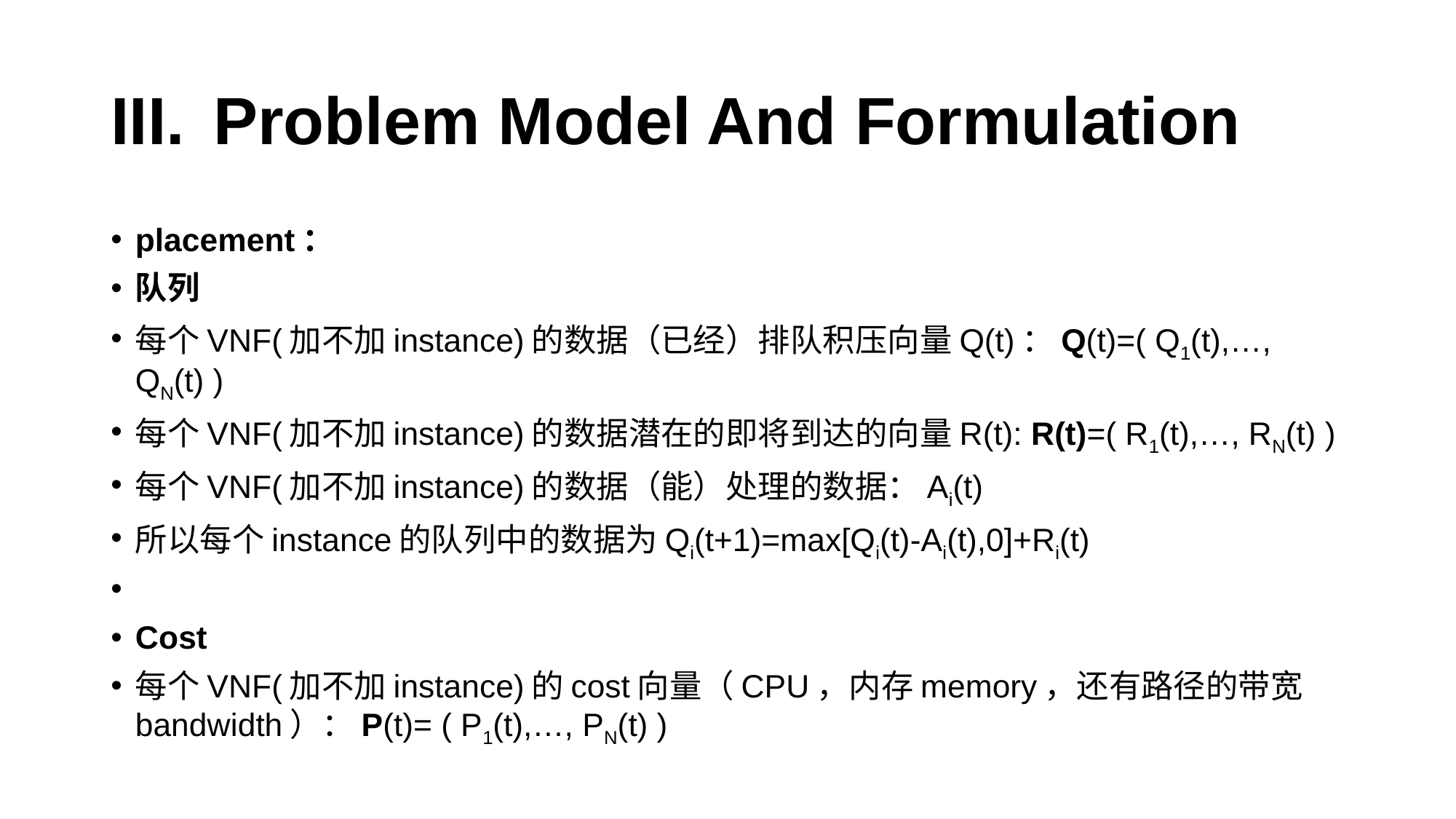

# Problem Model And Formulation
placement：
队列
每个VNF(加不加instance)的数据（已经）排队积压向量Q(t)：Q(t)=( Q1(t),…, QN(t) )
每个VNF(加不加instance)的数据潜在的即将到达的向量R(t): R(t)=( R1(t),…, RN(t) )
每个VNF(加不加instance)的数据（能）处理的数据：Ai(t)
所以每个instance的队列中的数据为Qi(t+1)=max[Qi(t)-Ai(t),0]+Ri(t)

Cost
每个VNF(加不加instance)的cost向量（CPU，内存memory，还有路径的带宽bandwidth）：P(t)= ( P1(t),…, PN(t) )